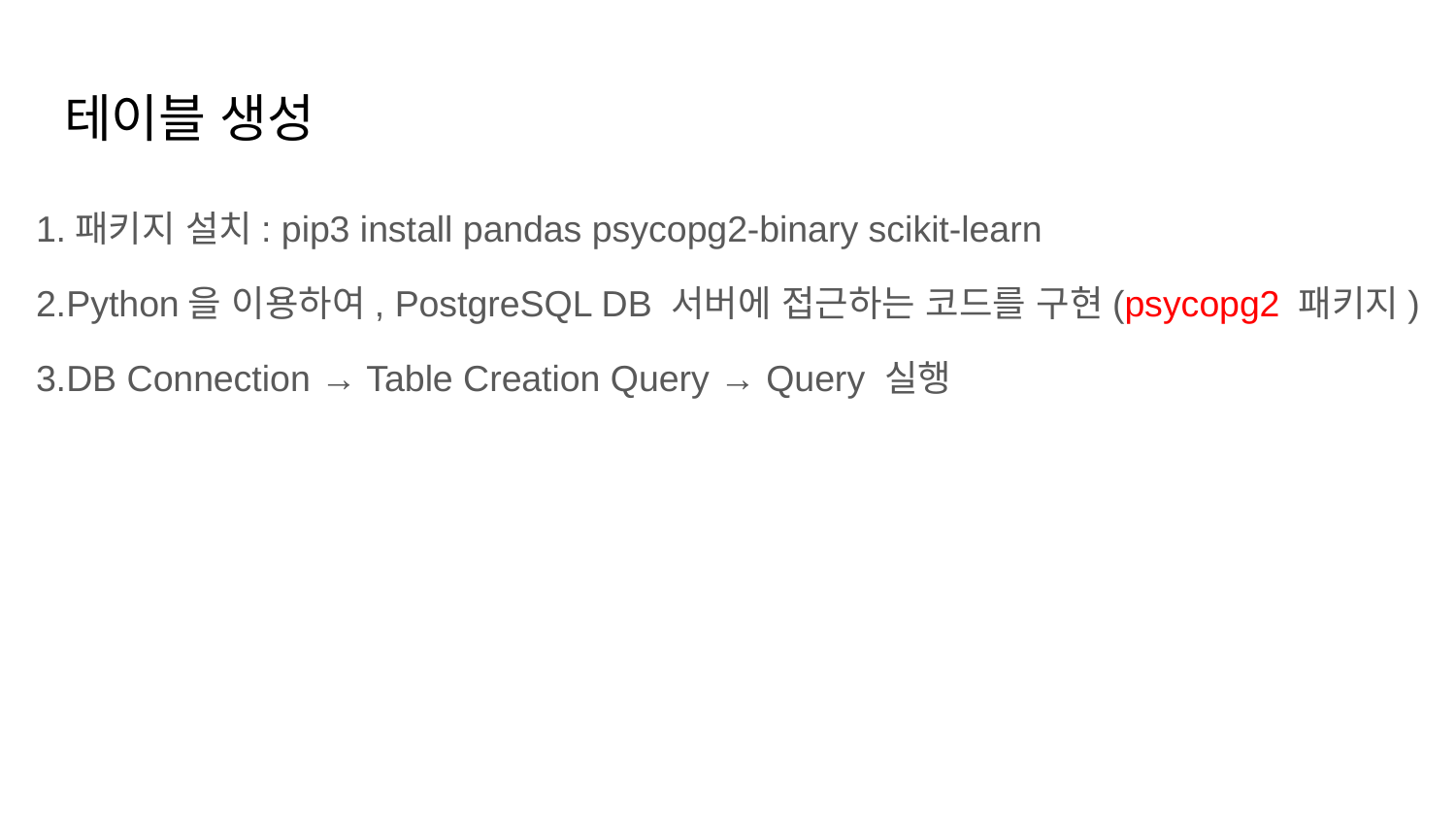

# 테이블 생성
1.패키지 설치: pip3 install pandas psycopg2-binary scikit-learn
2.Python을 이용하여, PostgreSQL DB 서버에 접근하는 코드를 구현(psycopg2 패키지)
3.DB Connection → Table Creation Query → Query 실행